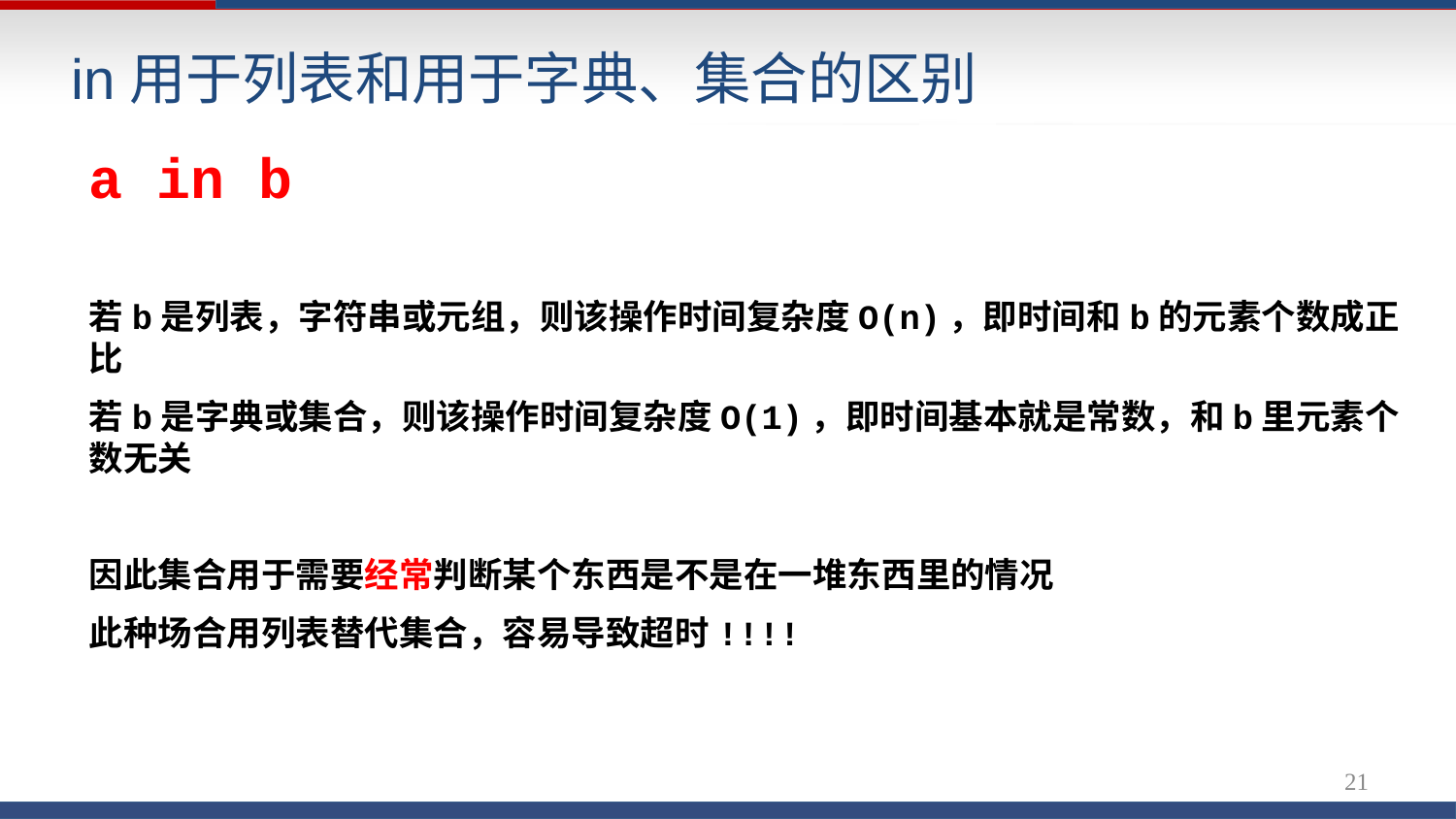

# in用于列表和用于字典、集合的区别
a in b

若b是列表，字符串或元组，则该操作时间复杂度O(n)，即时间和b的元素个数成正比
若b是字典或集合，则该操作时间复杂度O(1)，即时间基本就是常数，和b里元素个数无关

因此集合用于需要经常判断某个东西是不是在一堆东西里的情况
此种场合用列表替代集合，容易导致超时!!!!
21